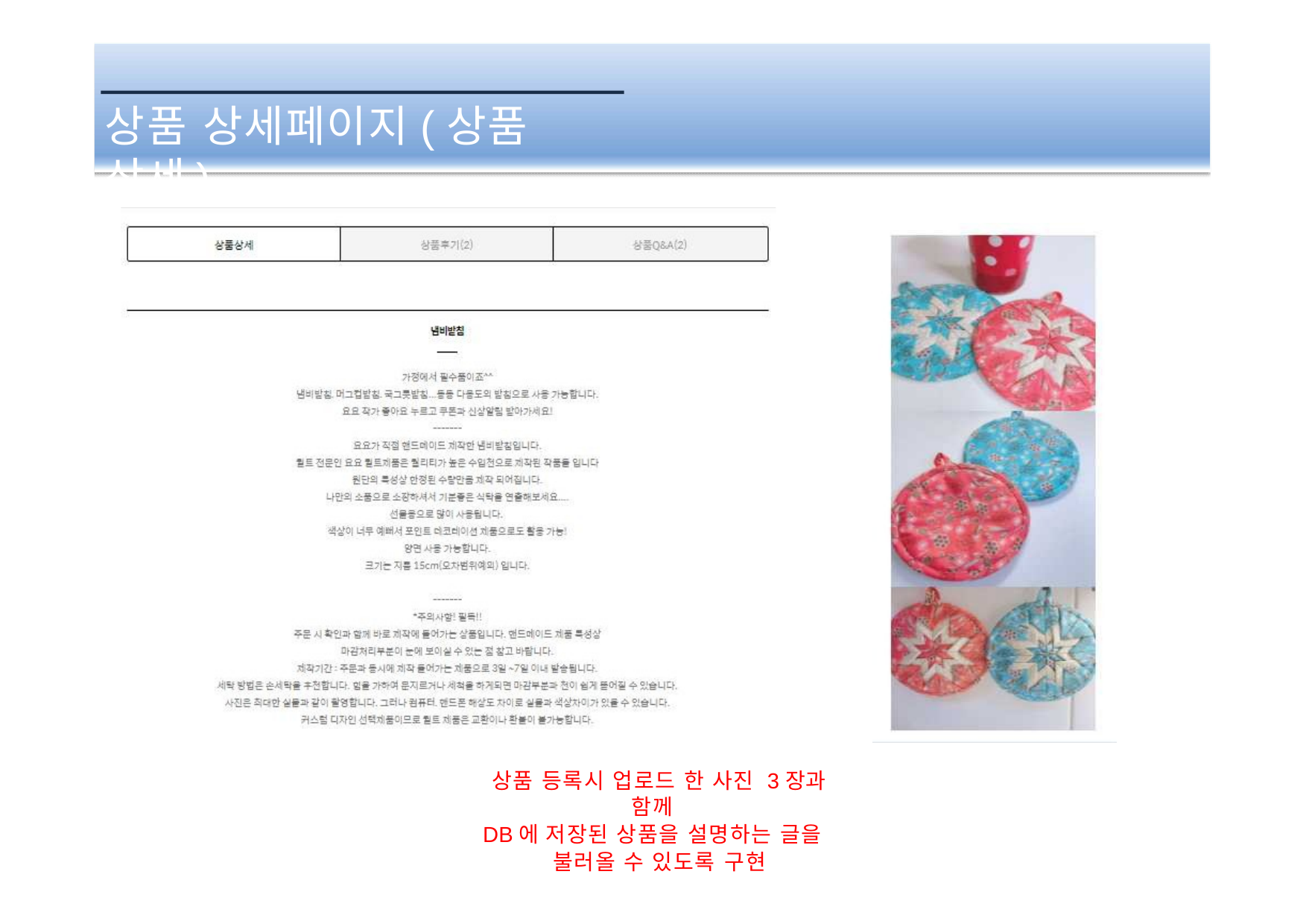

# 상품 상세페이지(상품 상세)

상품 등록시 업로드 한 사진 3장과 함께
DB에 저장된 상품을 설명하는 글을
불러올 수 있도록 구현